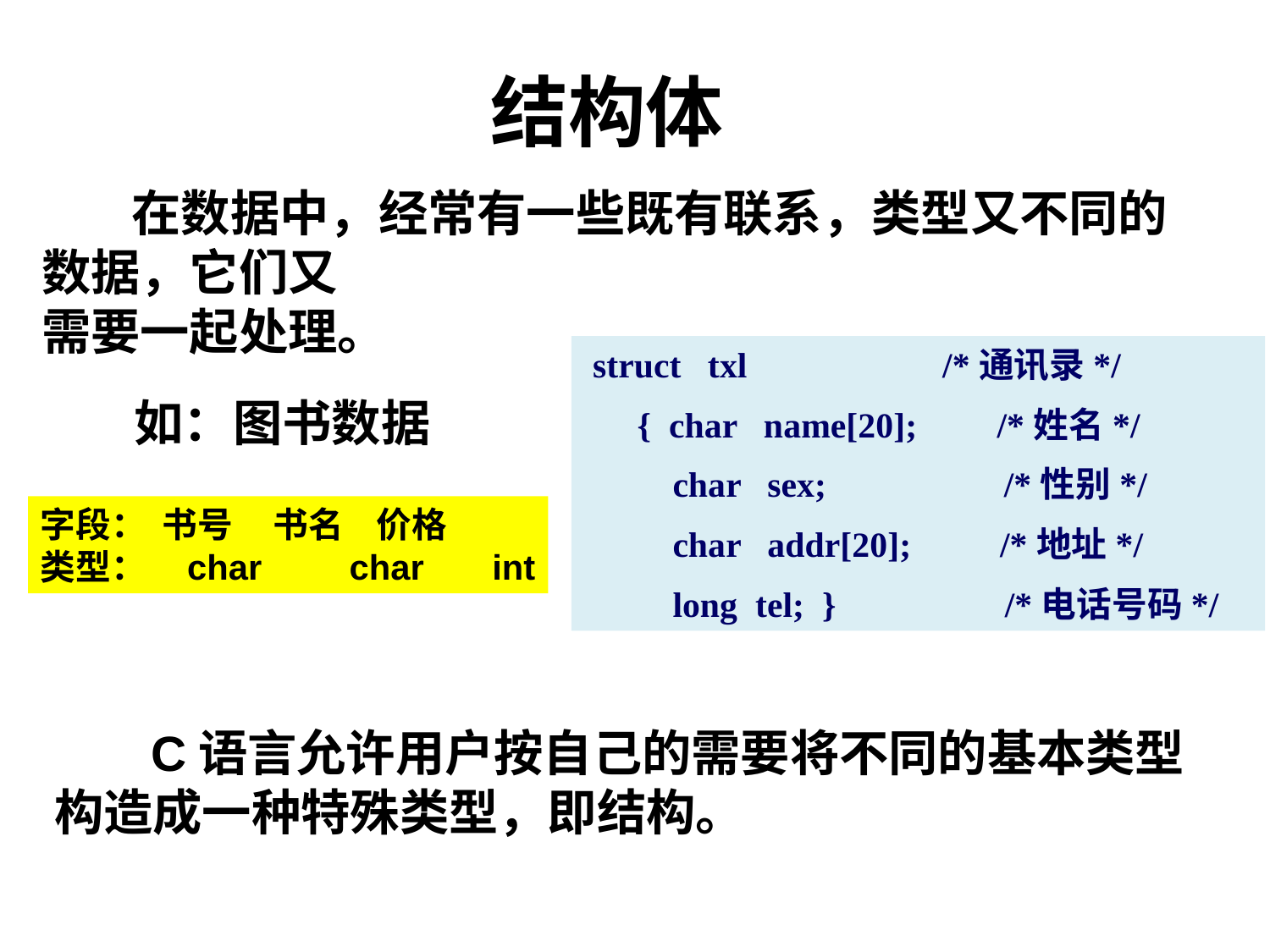

结构体
       在数据中，经常有一些既有联系，类型又不同的数据，它们又
需要一起处理。
 struct   txl                      /*通讯录*/
      {  char   name[20];         /*姓名*/
          char   sex;                    /*性别*/
          char   addr[20];          /*地址*/
          long  tel;  }                   /*电话号码*/
如：图书数据
字段：  书号     书名    价格
类型：    char         char       int
       C语言允许用户按自己的需要将不同的基本类型构造成一种特殊类型，即结构。